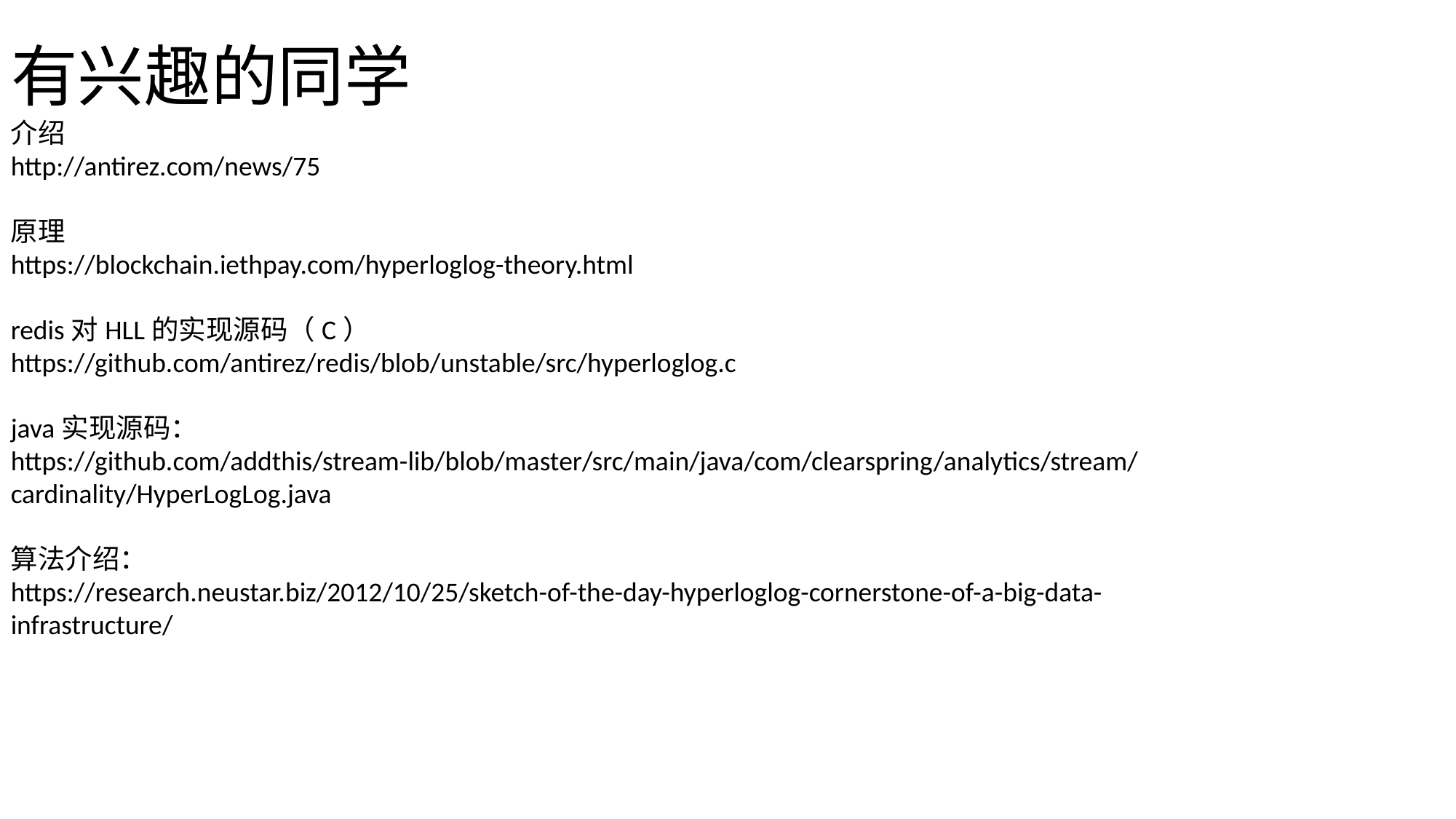

# 有兴趣的同学
介绍
http://antirez.com/news/75

原理
https://blockchain.iethpay.com/hyperloglog-theory.html

redis对HLL的实现源码（C）
https://github.com/antirez/redis/blob/unstable/src/hyperloglog.c

java实现源码：
https://github.com/addthis/stream-lib/blob/master/src/main/java/com/clearspring/analytics/stream/cardinality/HyperLogLog.java

算法介绍：
https://research.neustar.biz/2012/10/25/sketch-of-the-day-hyperloglog-cornerstone-of-a-big-data-infrastructure/